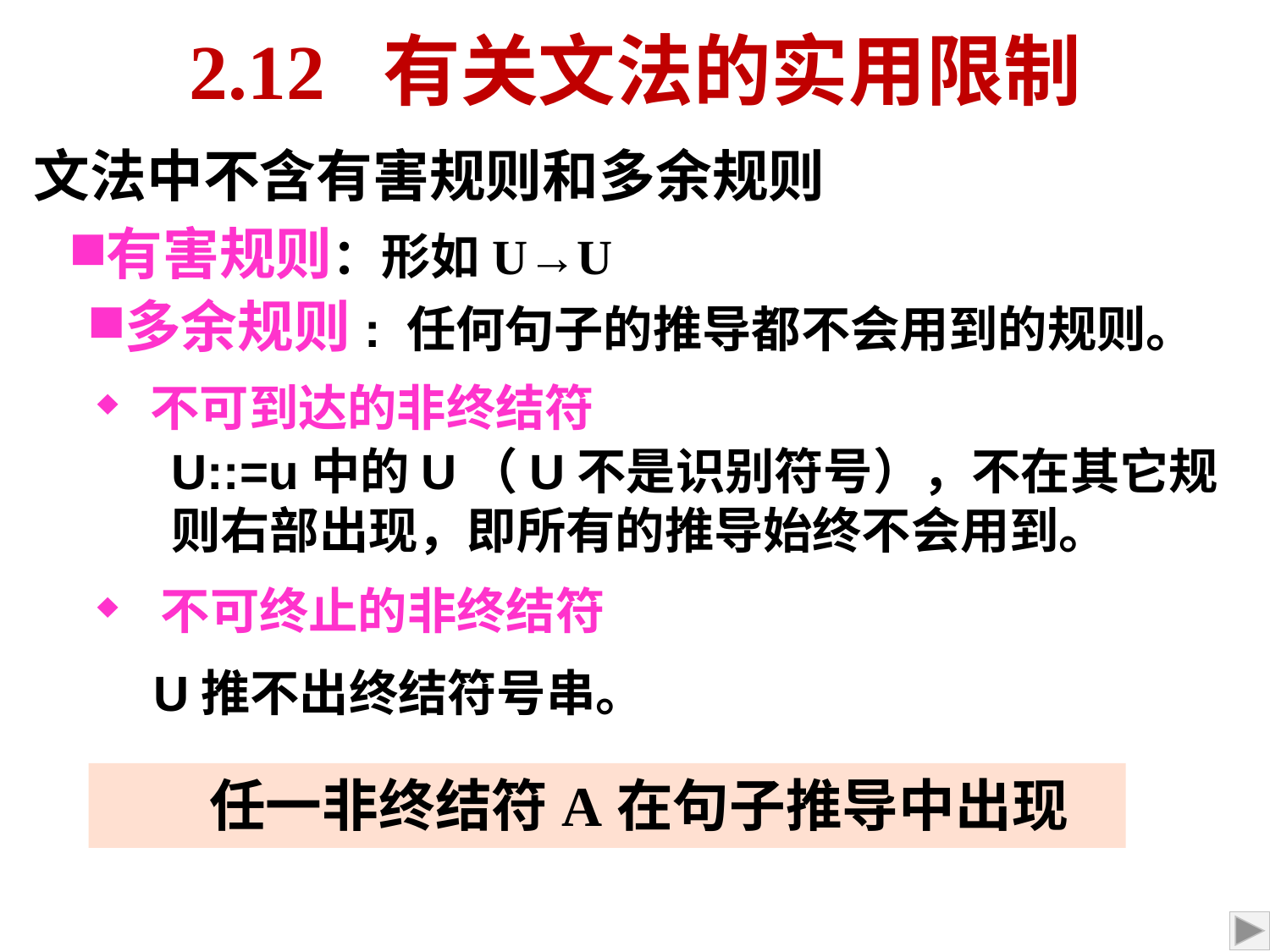

# 2.12  有关文法的实用限制
文法中不含有害规则和多余规则
有害规则：形如U→U
多余规则: 任何句子的推导都不会用到的规则。
 不可到达的非终结符
U::=u中的U（U不是识别符号），不在其它规则右部出现，即所有的推导始终不会用到。
不可终止的非终结符
U推不出终结符号串。
任一非终结符A在句子推导中出现